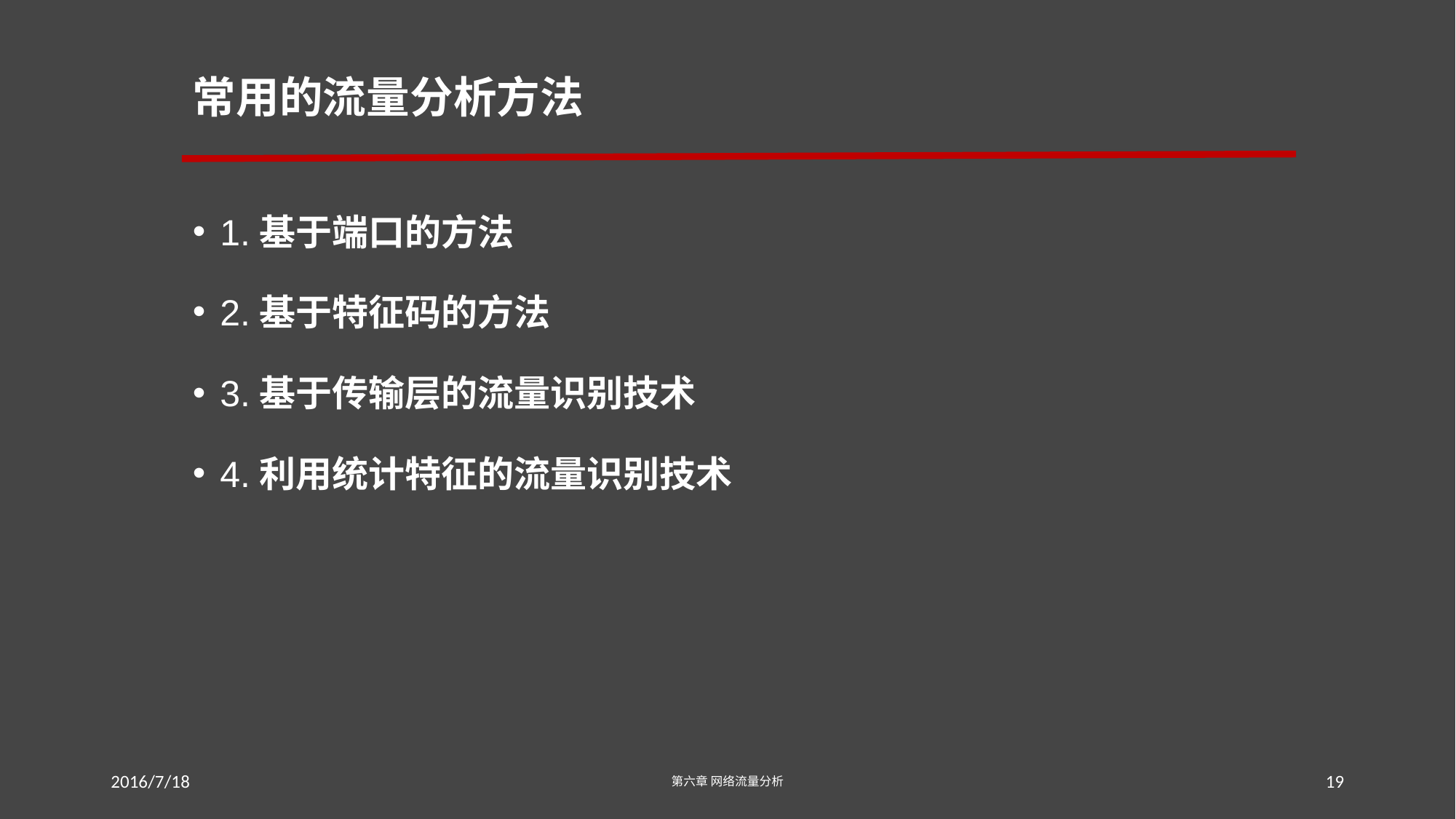

# 常用的流量分析方法
1.基于端口的方法
2.基于特征码的方法
3.基于传输层的流量识别技术
4.利用统计特征的流量识别技术

2016/7/18
第六章 网络流量分析
19